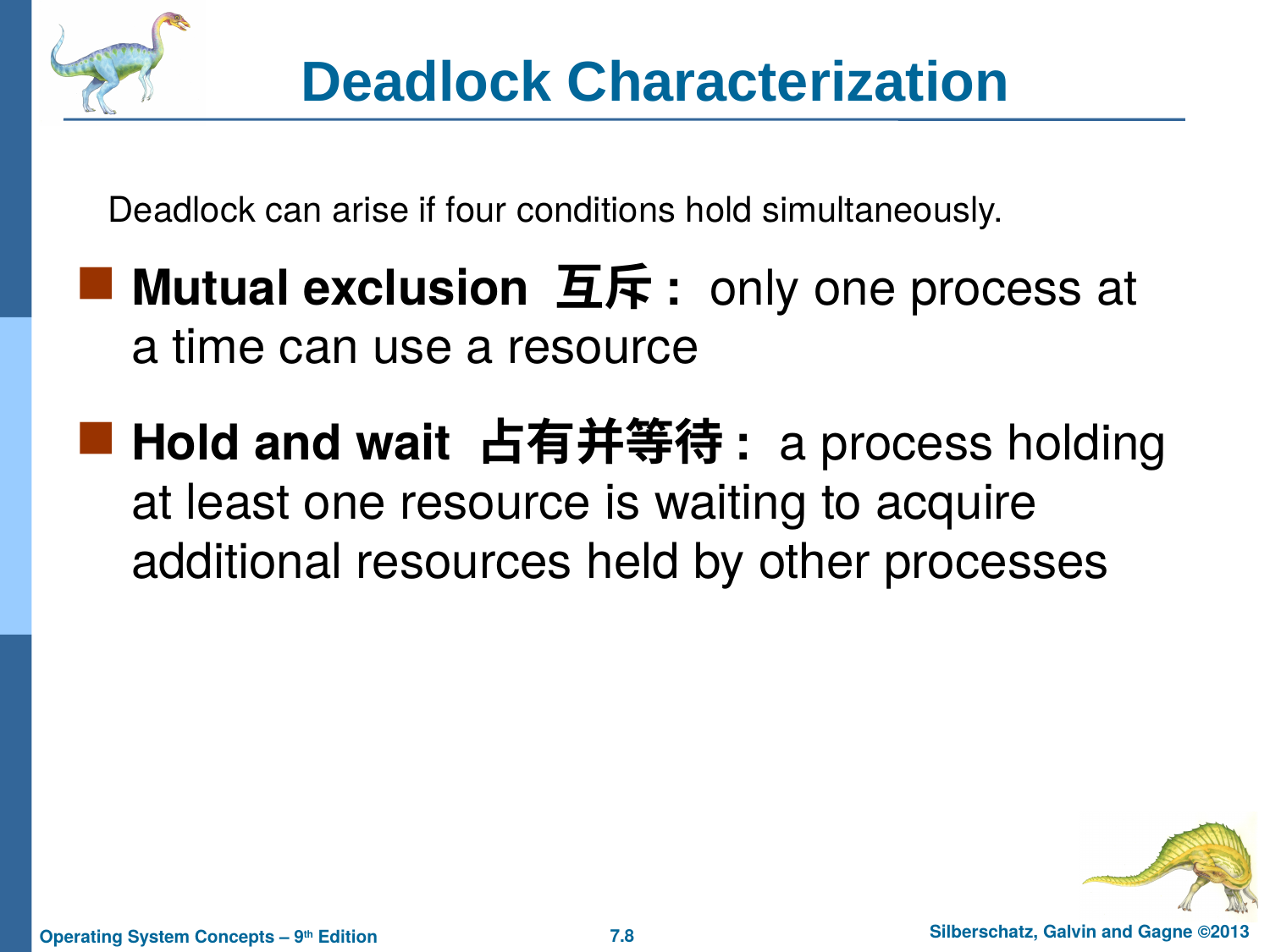

# Deadlock Characterization
Deadlock can arise if four conditions hold simultaneously.
Mutual exclusion 互斥:  only one process at a time can use a resource

Hold and wait 占有并等待:  a process holding at least one resource is waiting to acquire additional resources held by other processes